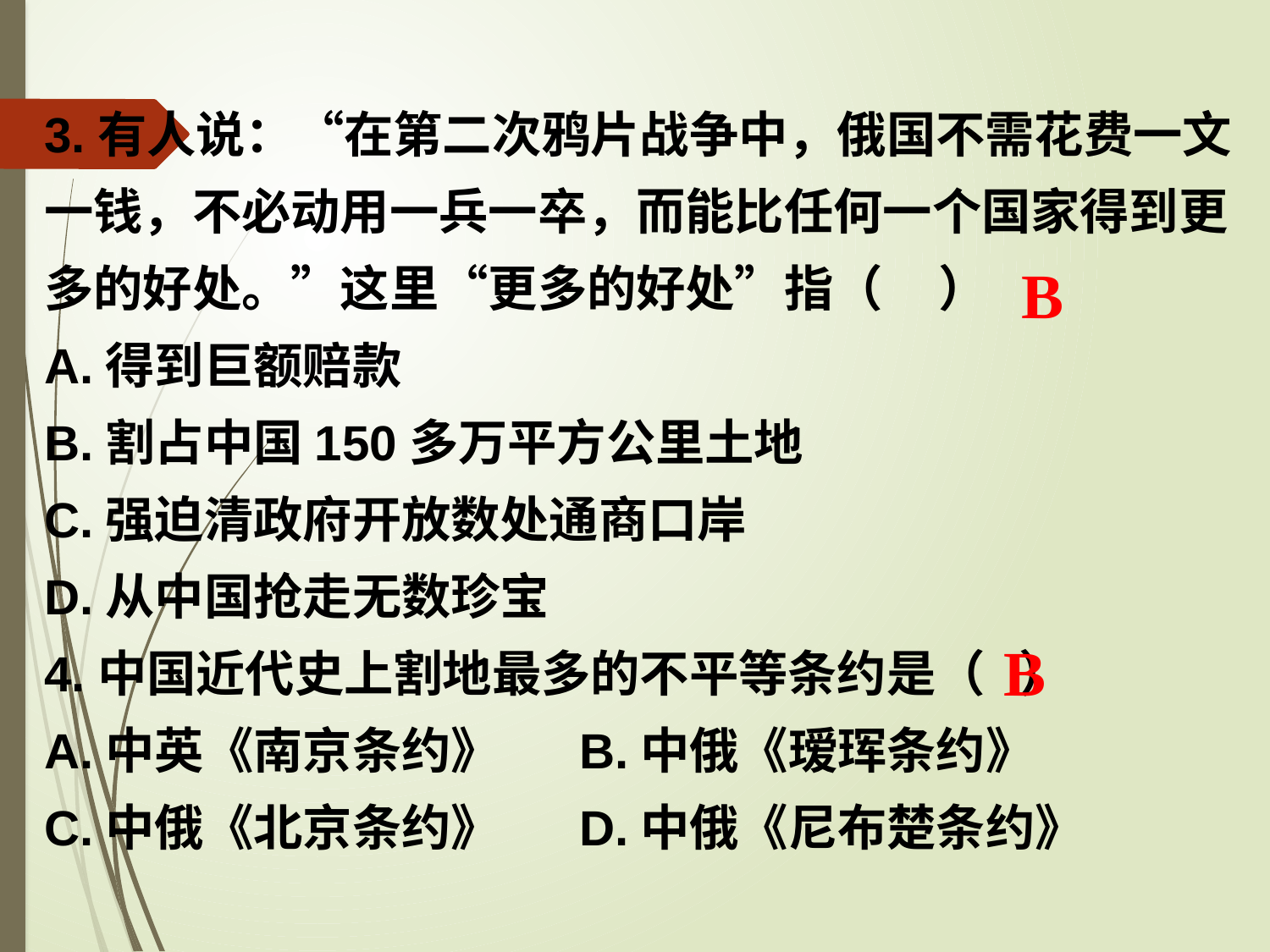

3.有人说：“在第二次鸦片战争中，俄国不需花费一文一钱，不必动用一兵一卒，而能比任何一个国家得到更多的好处。”这里“更多的好处”指（     ）
A.得到巨额赔款
B.割占中国150多万平方公里土地
C.强迫清政府开放数处通商口岸
D.从中国抢走无数珍宝
4.中国近代史上割地最多的不平等条约是（   ）
A.中英《南京条约》      B.中俄《瑷珲条约》
C.中俄《北京条约》      D.中俄《尼布楚条约》
B
B